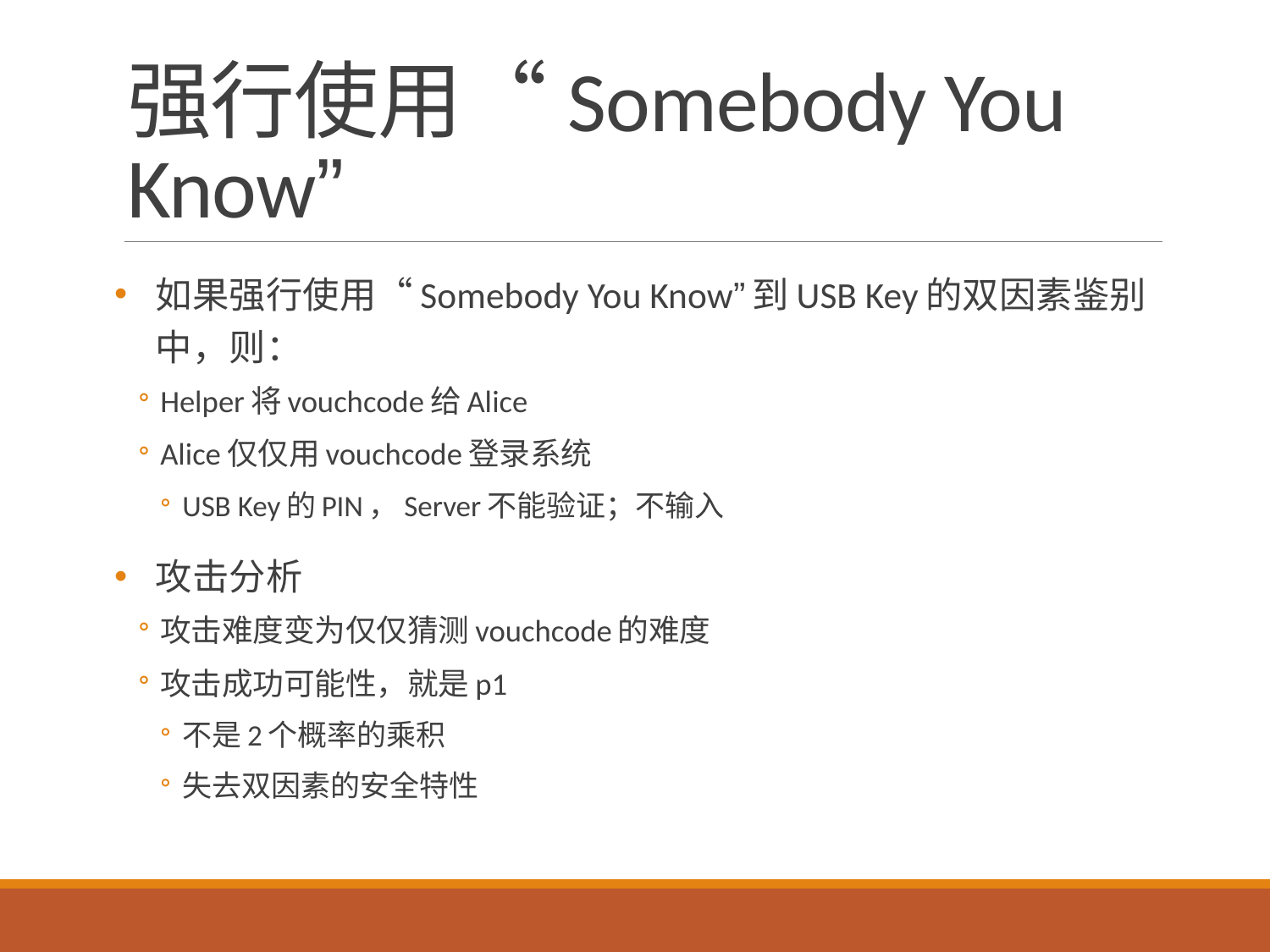

# 强行使用“Somebody You Know”
如果强行使用“Somebody You Know”到USB Key的双因素鉴别中，则：
Helper将vouchcode给Alice
Alice仅仅用vouchcode登录系统
USB Key的PIN，Server不能验证；不输入
攻击分析
攻击难度变为仅仅猜测vouchcode的难度
攻击成功可能性，就是p1
不是2个概率的乘积
失去双因素的安全特性